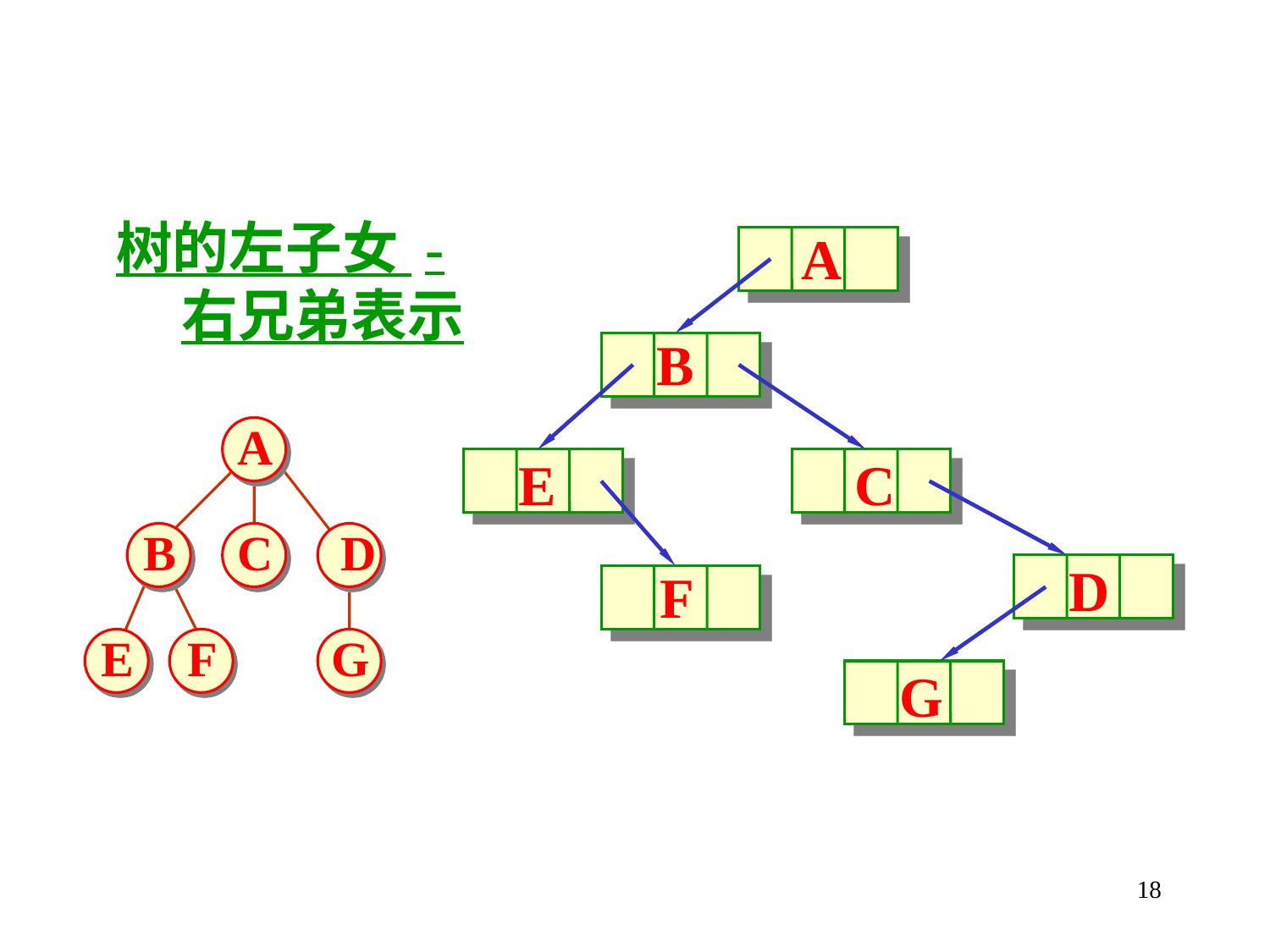

树的左子女 -
    右兄弟表示
A

B

A

E
C

B
C
D

D
F

E
F
G

G

18